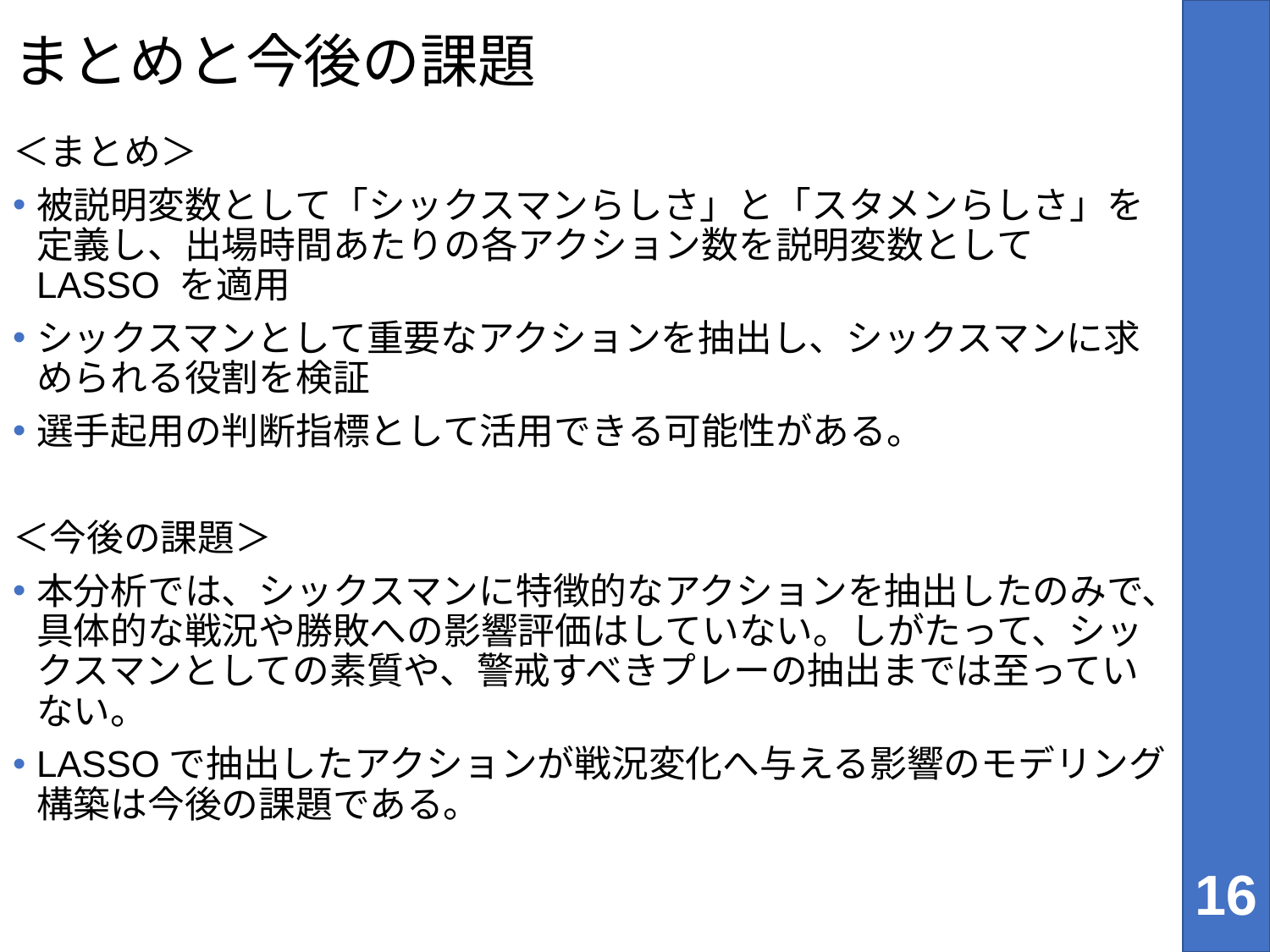

# まとめと今後の課題
＜まとめ＞
被説明変数として「シックスマンらしさ」と「スタメンらしさ」を定義し、出場時間あたりの各アクション数を説明変数として LASSO を適用
シックスマンとして重要なアクションを抽出し、シックスマンに求められる役割を検証
選手起用の判断指標として活用できる可能性がある。

＜今後の課題＞
本分析では、シックスマンに特徴的なアクションを抽出したのみで、具体的な戦況や勝敗への影響評価はしていない。しがたって、シックスマンとしての素質や、警戒すべきプレーの抽出までは至っていない。
LASSOで抽出したアクションが戦況変化へ与える影響のモデリング構築は今後の課題である。
16